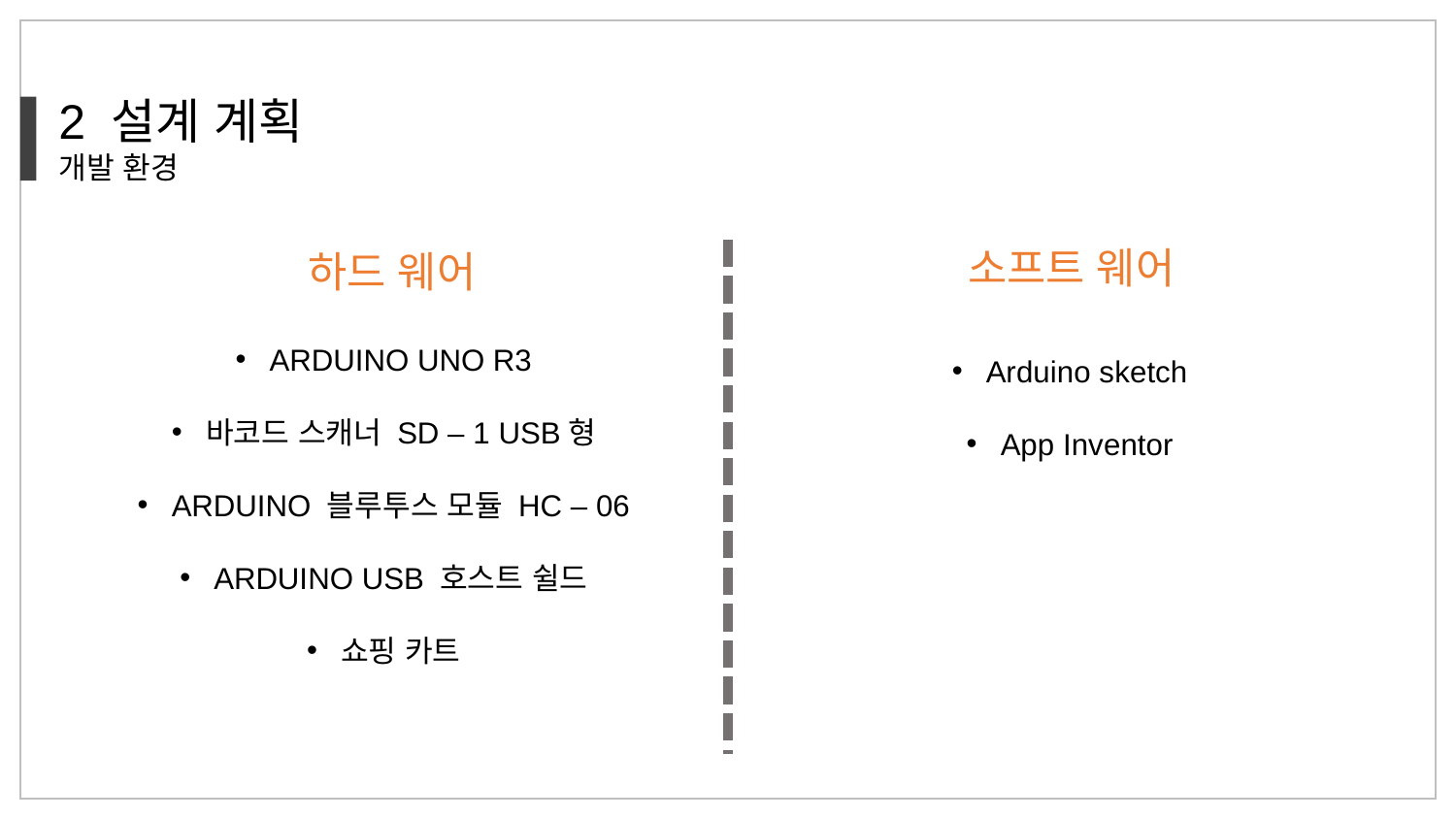

2 설계 계획
개발 환경

소프트 웨어
하드 웨어
ARDUINO UNO R3

바코드 스캐너 SD – 1 USB형

ARDUINO 블루투스 모듈 HC – 06

ARDUINO USB 호스트 쉴드

쇼핑 카트

Arduino sketch

App Inventor